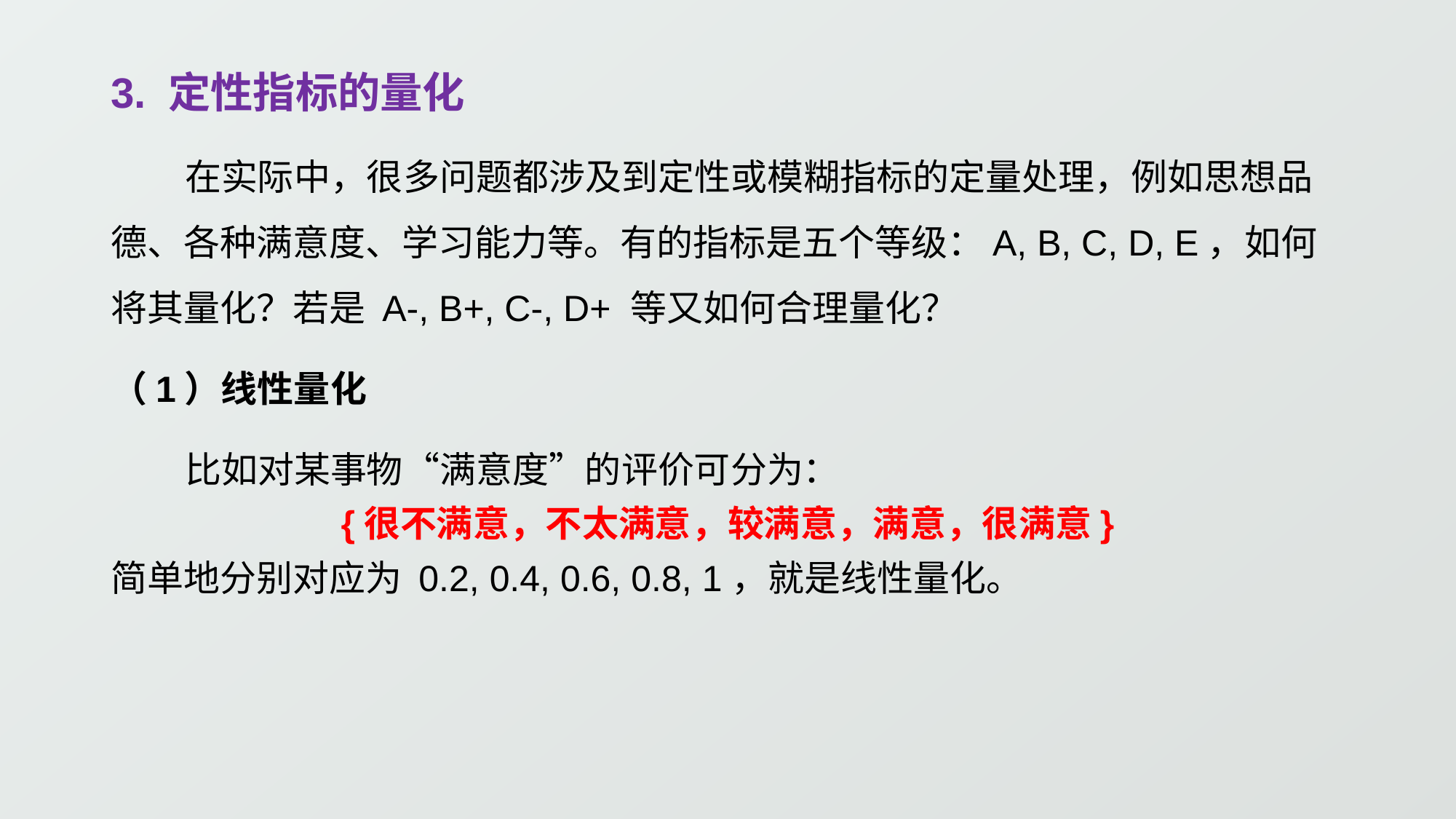

3. 定性指标的量化
        在实际中，很多问题都涉及到定性或模糊指标的定量处理，例如思想品德、各种满意度、学习能力等。有的指标是五个等级：A, B, C, D, E，如何将其量化？若是 A-, B+, C-, D+ 等又如何合理量化？
（1）线性量化
        比如对某事物“满意度”的评价可分为：
{很不满意，不太满意，较满意，满意，很满意}
简单地分别对应为 0.2, 0.4, 0.6, 0.8, 1，就是线性量化。